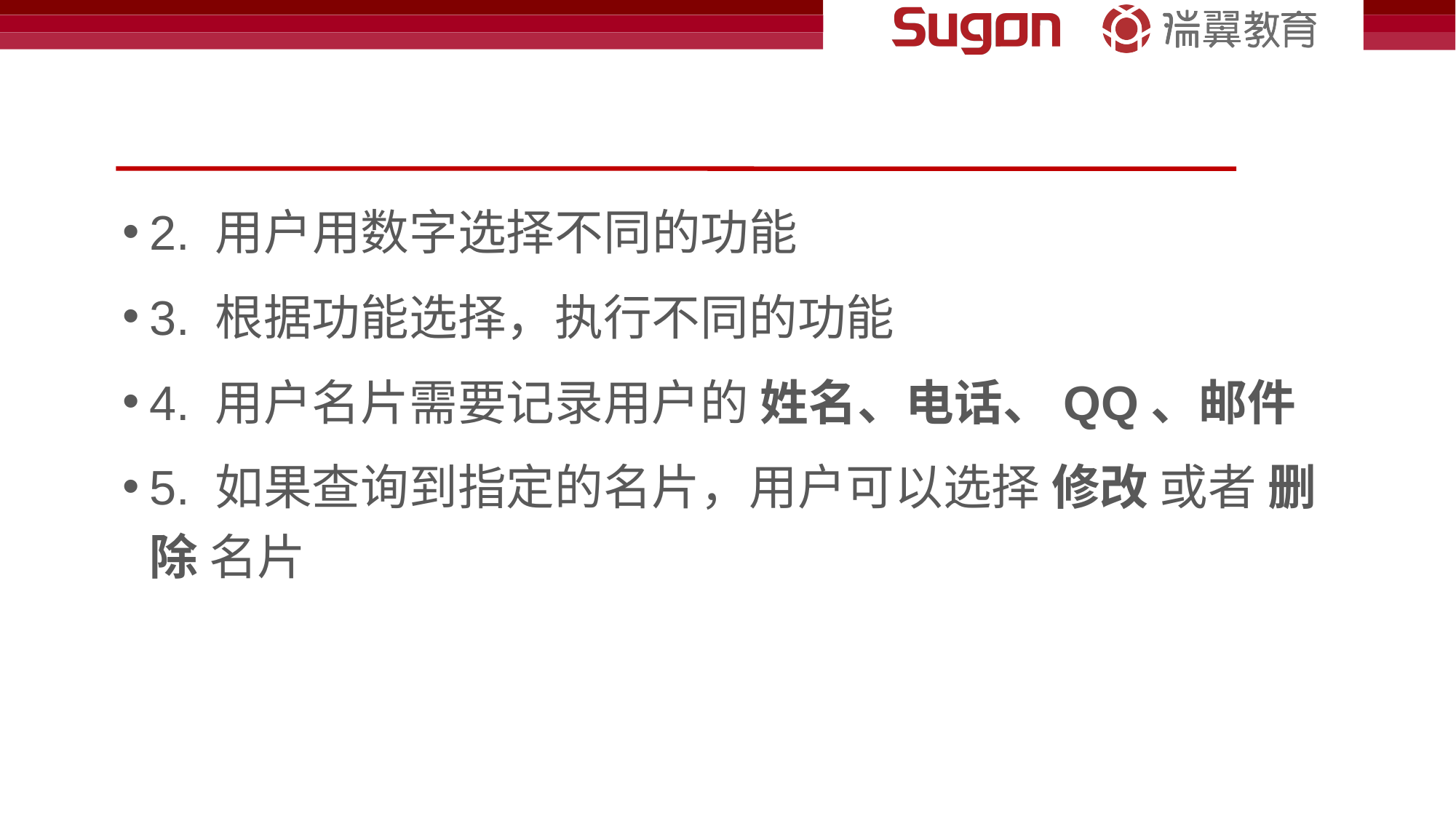

#
2. 用户用数字选择不同的功能
3. 根据功能选择，执行不同的功能
4. 用户名片需要记录用户的 姓名、电话、QQ、邮件
5. 如果查询到指定的名片，用户可以选择 修改 或者 删除 名片